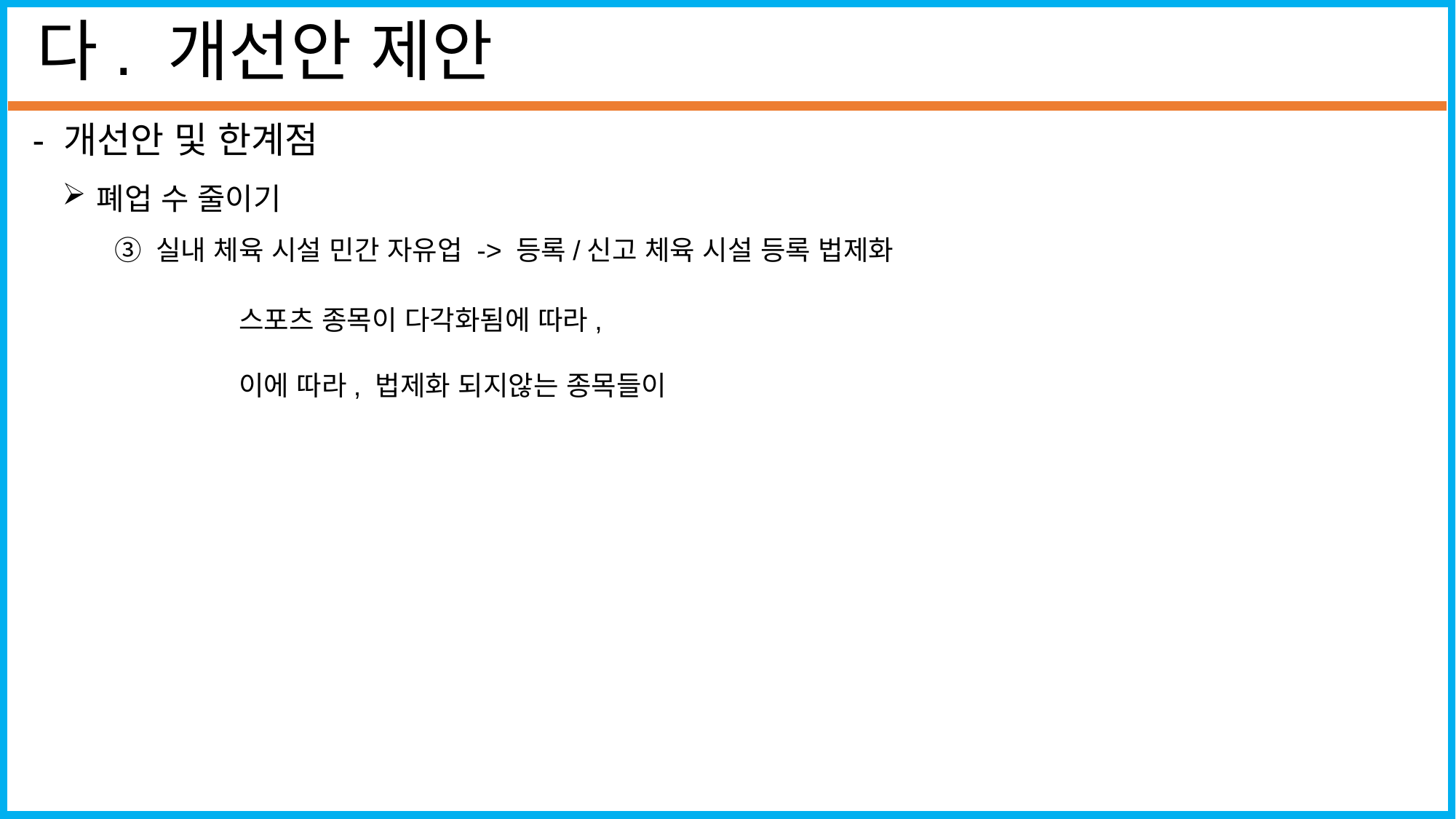

다. 개선안 제안
- 개선안 및 한계점
폐업 수 줄이기
③ 실내 체육 시설 민간 자유업 -> 등록/신고 체육 시설 등록 법제화
스포츠 종목이 다각화됨에 따라,

이에 따라, 법제화 되지않는 종목들이